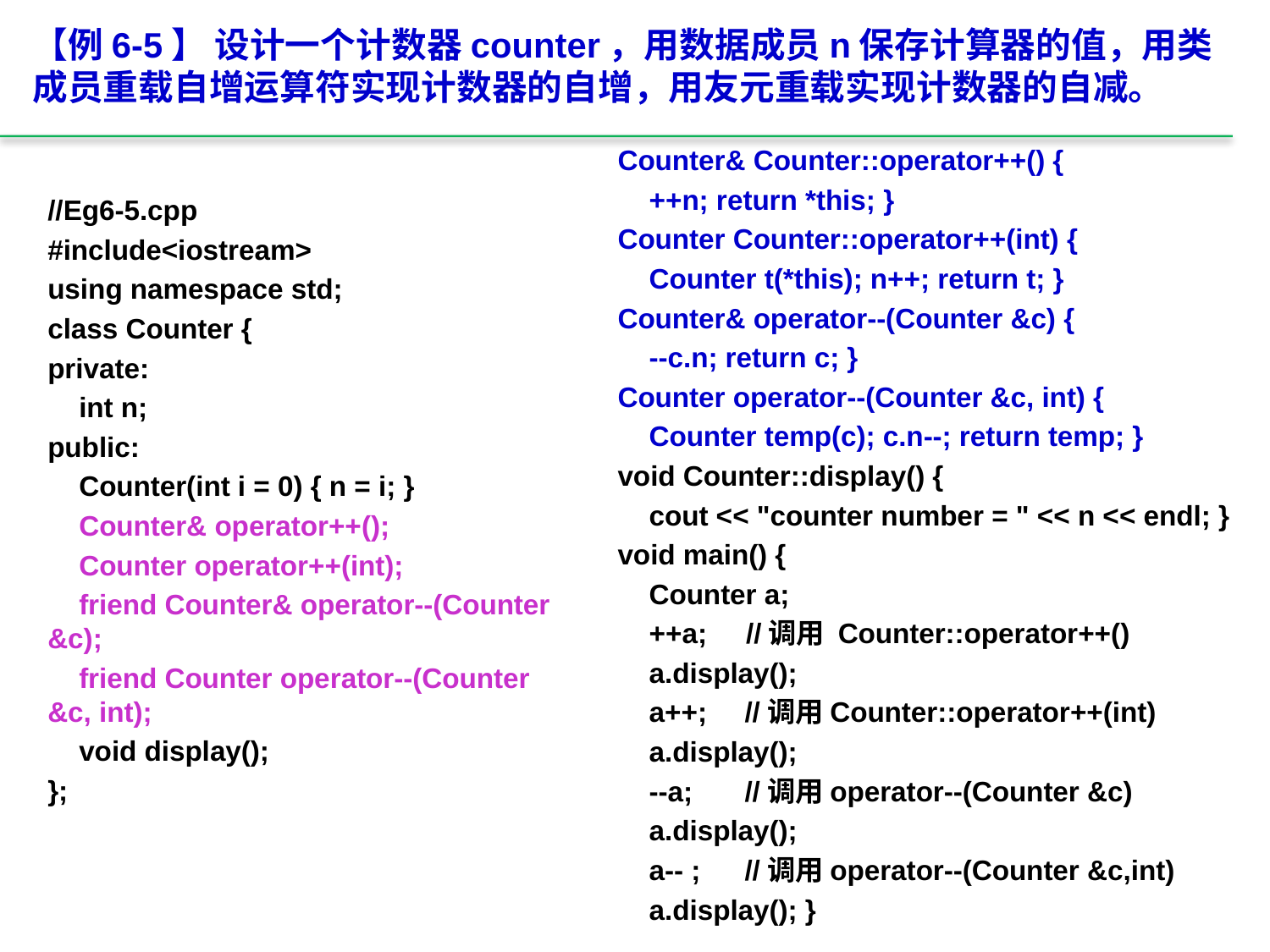

【例6-5】 设计一个计数器counter，用数据成员n保存计算器的值，用类成员重载自增运算符实现计数器的自增，用友元重载实现计数器的自减。
Counter& Counter::operator++() {
    ++n; return *this; }
Counter Counter::operator++(int) {
    Counter t(*this); n++; return t; }
Counter& operator--(Counter &c) {
    --c.n; return c; }
Counter operator--(Counter &c, int) {
    Counter temp(c); c.n--; return temp; }
void Counter::display() {
    cout << "counter number = " << n << endl; }
void main() {
    Counter a;
    ++a;     //调用 Counter::operator++()
    a.display();
    a++;  	//调用Counter::operator++(int)
    a.display();
    --a; 	//调用operator--(Counter &c)
    a.display();
    a-- ; 	//调用operator--(Counter &c,int)
    a.display(); }

//Eg6-5.cpp
#include<iostream>
using namespace std;
class Counter {
private:
    int n;
public:
    Counter(int i = 0) { n = i; }
    Counter& operator++();
    Counter operator++(int);
    friend Counter& operator--(Counter &c);
    friend Counter operator--(Counter &c, int);
    void display();
};